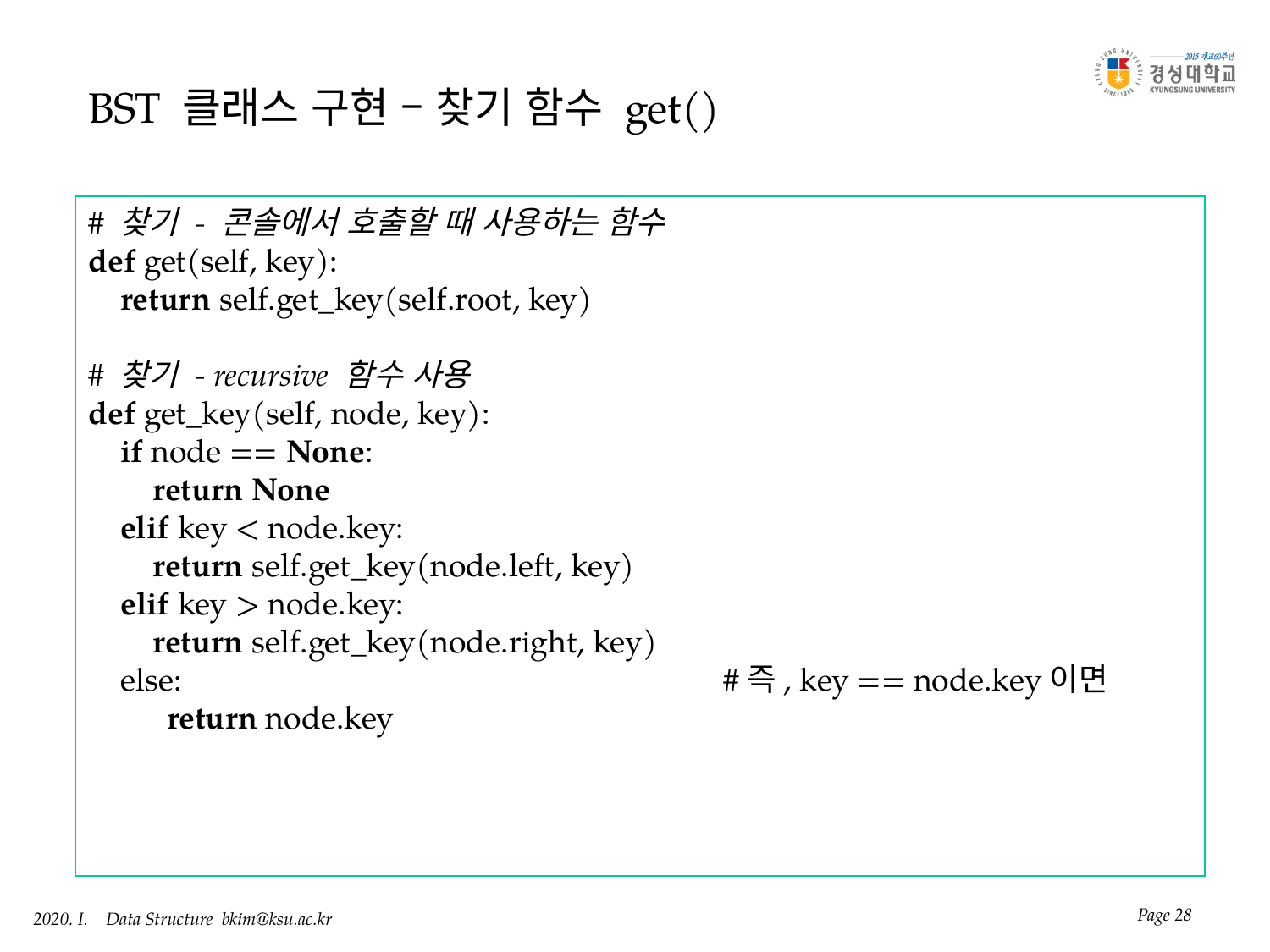

# BST 클래스 구현 – 찾기 함수 get()
# 찾기 - 콘솔에서 호출할 때 사용하는 함수 def get(self, key): return self.get_key(self.root, key) # 찾기 - recursive 함수 사용 def get_key(self, node, key): if node == None: return None elif key < node.key: return self.get_key(node.left, key) elif key > node.key: return self.get_key(node.right, key) else:					#즉, key == node.key이면 return node.key
Page 28